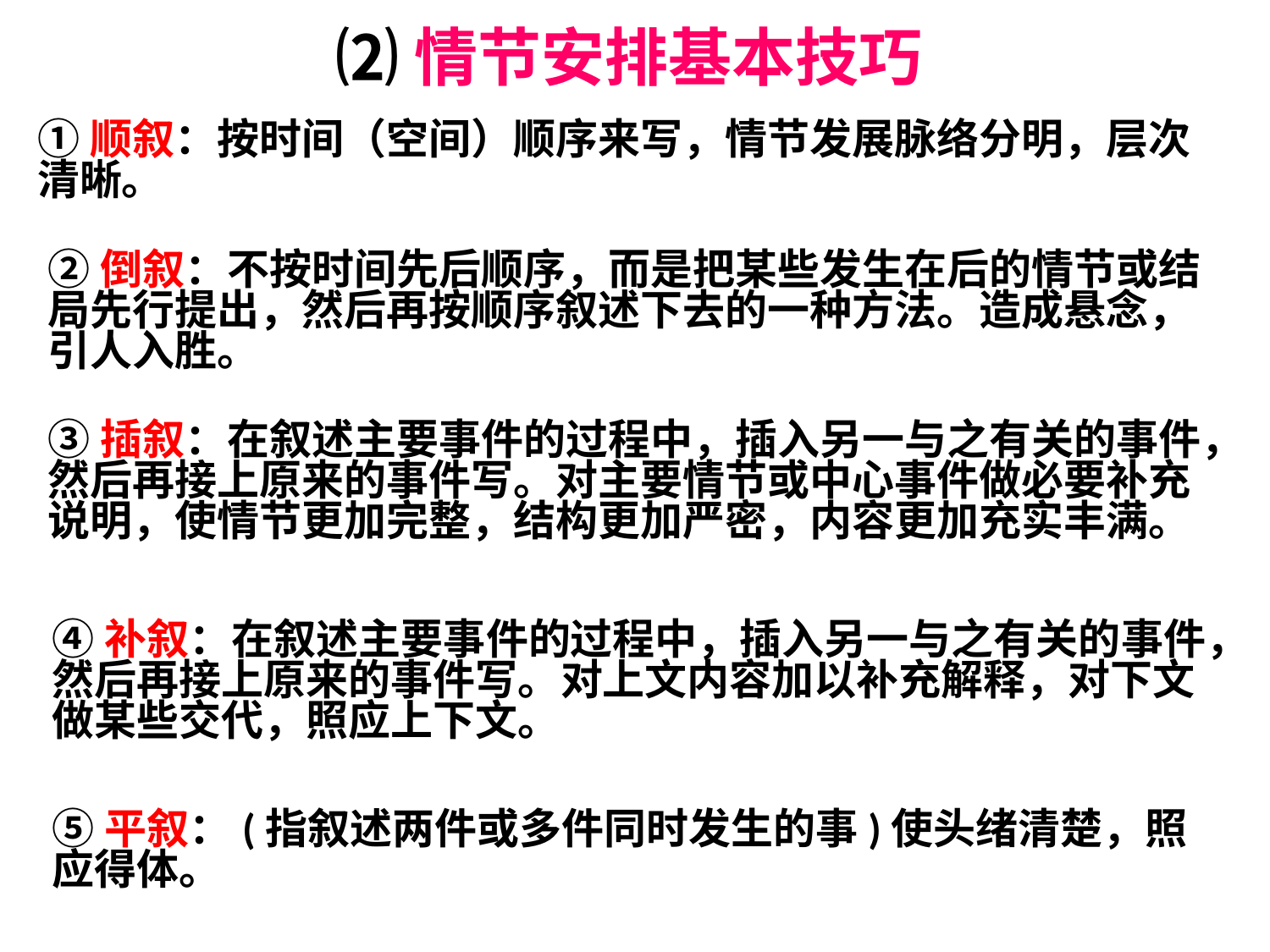

# ⑵情节安排基本技巧
①顺叙：按时间（空间）顺序来写，情节发展脉络分明，层次清晰。
②倒叙：不按时间先后顺序，而是把某些发生在后的情节或结局先行提出，然后再按顺序叙述下去的一种方法。造成悬念，引人入胜。
③插叙：在叙述主要事件的过程中，插入另一与之有关的事件，然后再接上原来的事件写。对主要情节或中心事件做必要补充说明，使情节更加完整，结构更加严密，内容更加充实丰满。
④补叙：在叙述主要事件的过程中，插入另一与之有关的事件，然后再接上原来的事件写。对上文内容加以补充解释，对下文做某些交代，照应上下文。
⑤平叙：(指叙述两件或多件同时发生的事)使头绪清楚，照应得体。